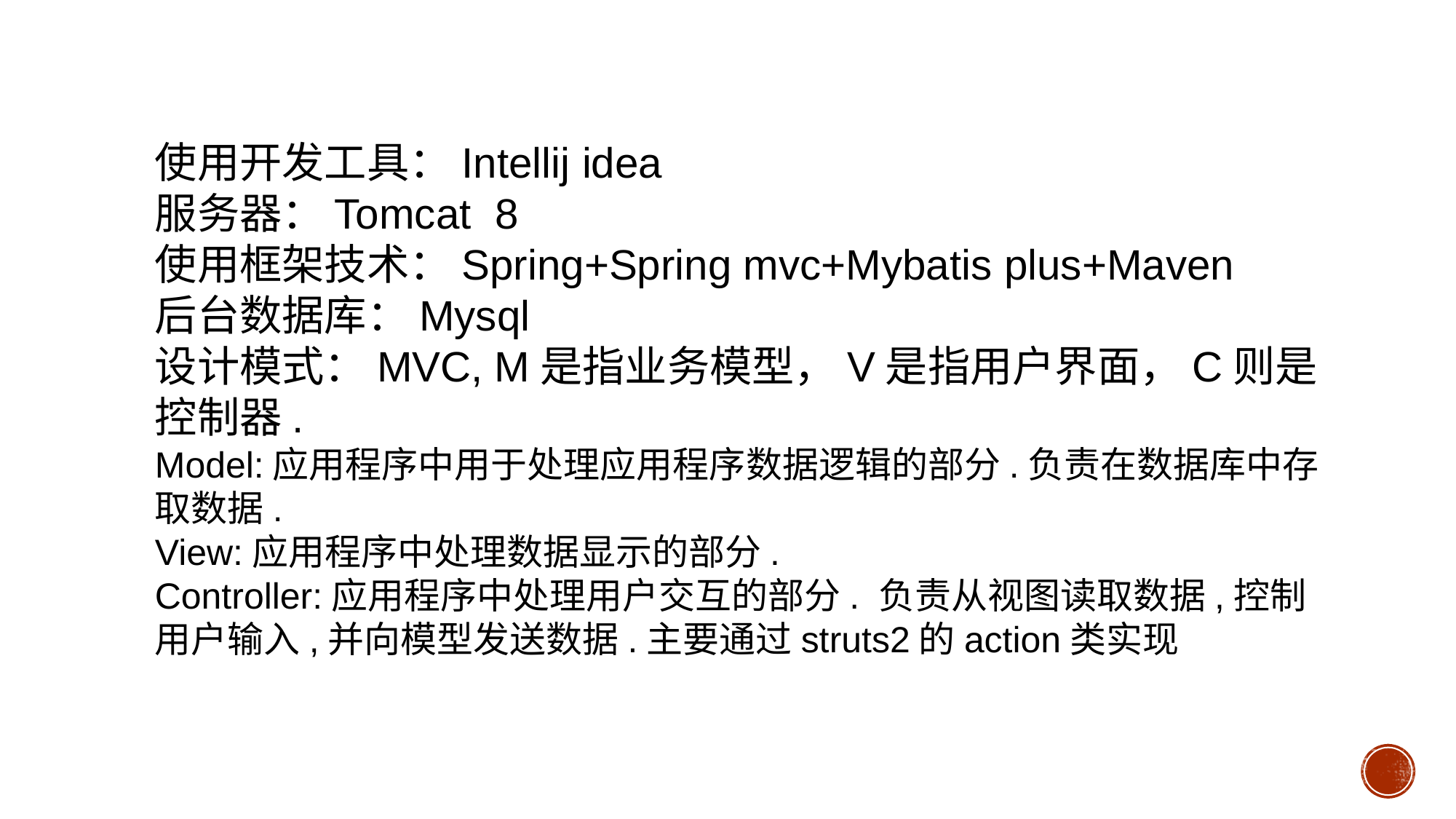

使用开发工具：Intellij idea
服务器：Tomcat  8
使用框架技术：Spring+Spring mvc+Mybatis plus+Maven
后台数据库：Mysql
设计模式：MVC, M是指业务模型，V是指用户界面，C则是控制器.
Model:应用程序中用于处理应用程序数据逻辑的部分.负责在数据库中存取数据.
View:应用程序中处理数据显示的部分.
Controller:应用程序中处理用户交互的部分. 负责从视图读取数据,控制用户输入,并向模型发送数据.主要通过struts2的action类实现